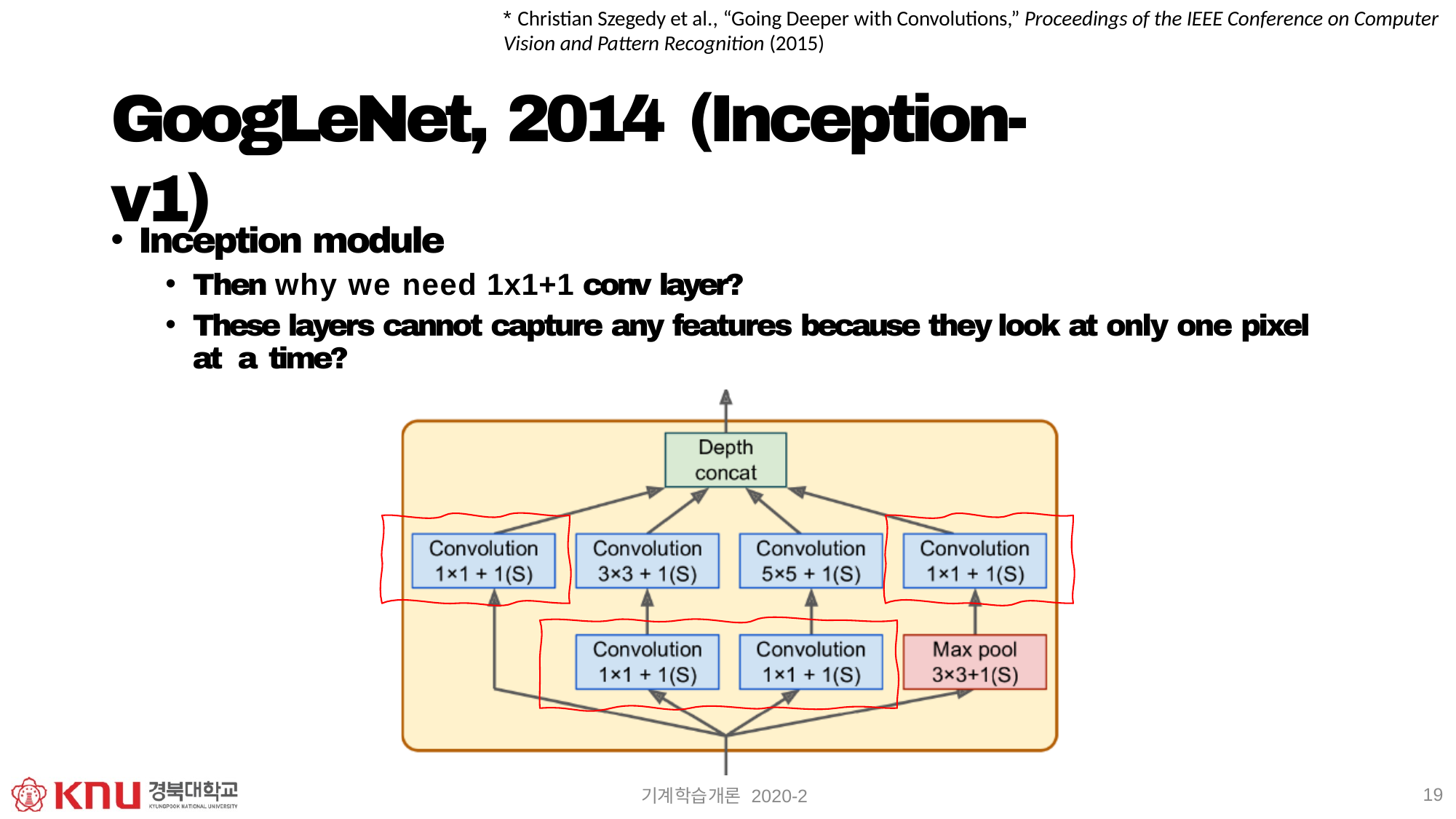

* Christian Szegedy et al., “Going Deeper with Convolutions,” Proceedings of the IEEE Conference on Computer  Vision and Pattern Recognition (2015)
# GoogLeNet, 2014 (Inception-v1)
Inception module
Then why we need 1x1+1 conv layer?
These layers cannot capture any features because they look at only one pixel at  a time?

19
기계학습개론 2020-2